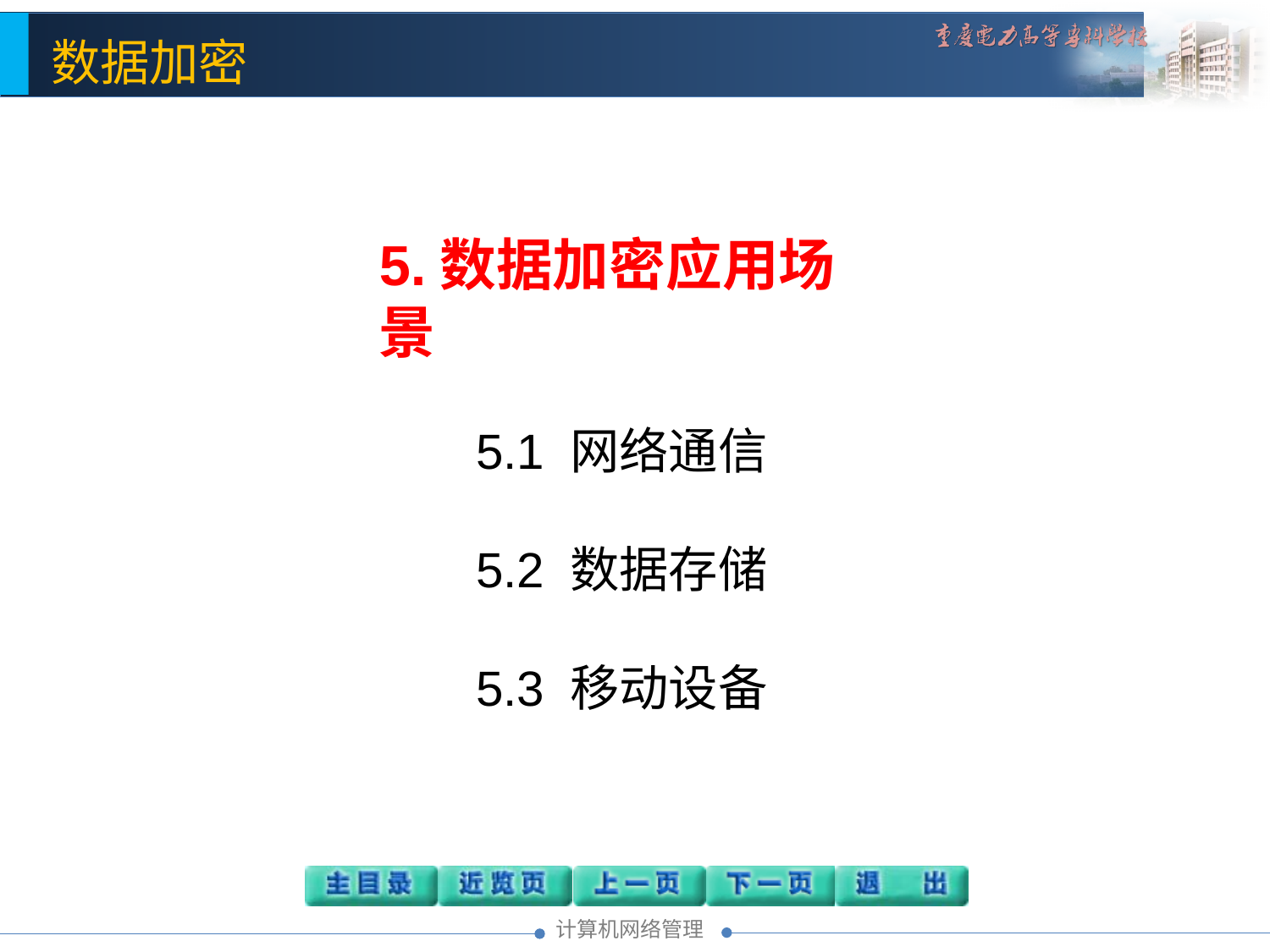

5.数据加密应用场景
5.1 网络通信
5.2 数据存储
5.3 移动设备